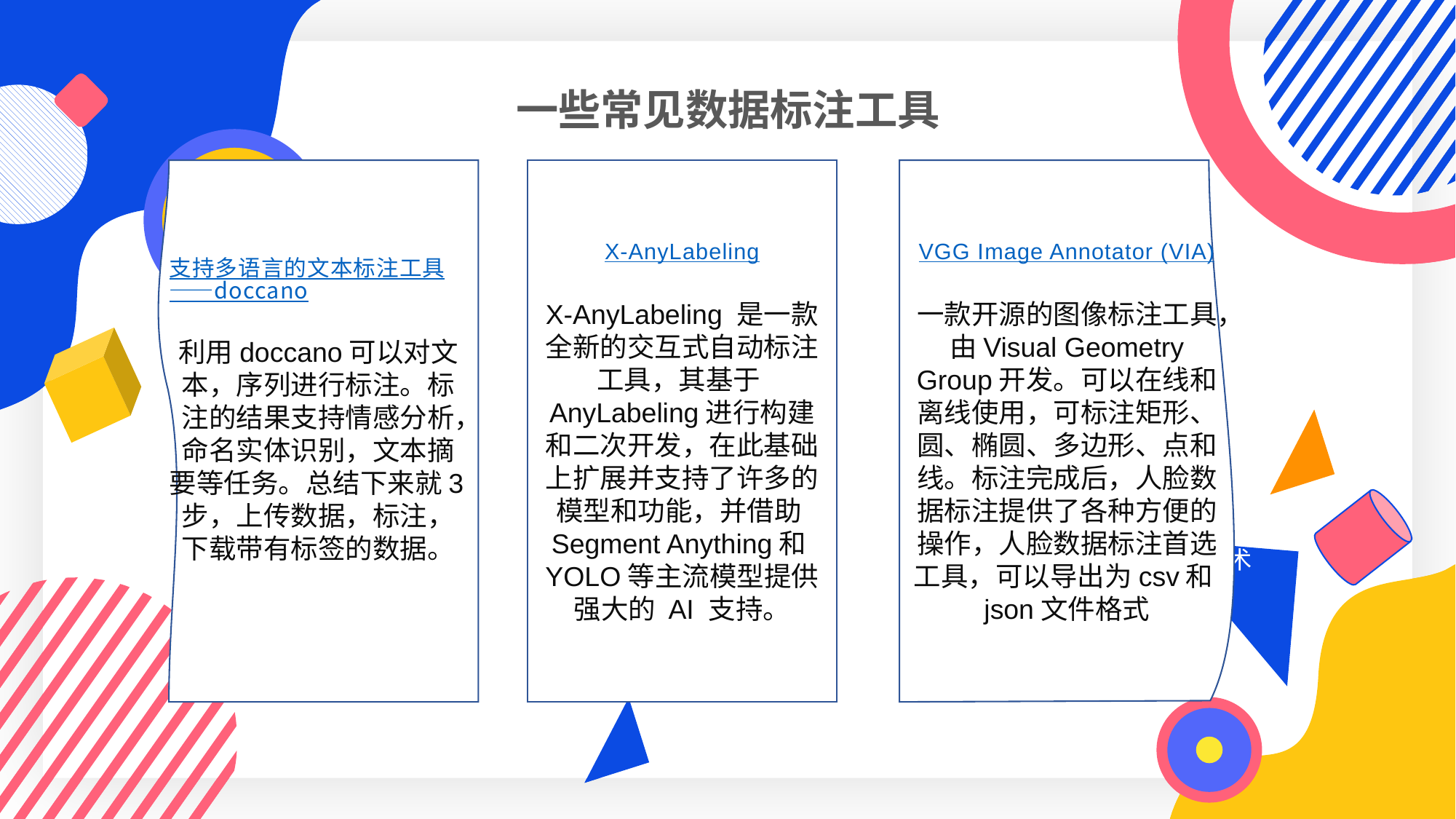

一些常见数据标注工具

支持多语言的文本标注工具——doccano

利用doccano可以对文本，序列进行标注。标注的结果支持情感分析，命名实体识别，文本摘要等任务。总结下来就3步，上传数据，标注，下载带有标签的数据。

X-AnyLabeling

X-AnyLabeling 是一款全新的交互式自动标注工具，其基于AnyLabeling进行构建和二次开发，在此基础上扩展并支持了许多的模型和功能，并借助Segment Anything和YOLO等主流模型提供强大的 AI 支持。
VGG Image Annotator (VIA)

一款开源的图像标注工具，由Visual Geometry Group开发。可以在线和离线使用，可标注矩形、圆、椭圆、多边形、点和线。标注完成后，人脸数据标注提供了各种方便的操作，人脸数据标注首选工具，可以导出为csv和json文件格式

时间和成本
数据标注通常需要大量的时间和资源。对于大规模数据集，标注可能花费数天
标注误差
人工标注容易出现误差，尤其是在需要主观判断的情况下。标注人员的一致性也是一个挑战
数据多样性
各种类型的的数据需要不同标注方法或工具。文本、图像、视频和音频等数据形式需要不同的标注工具和技术